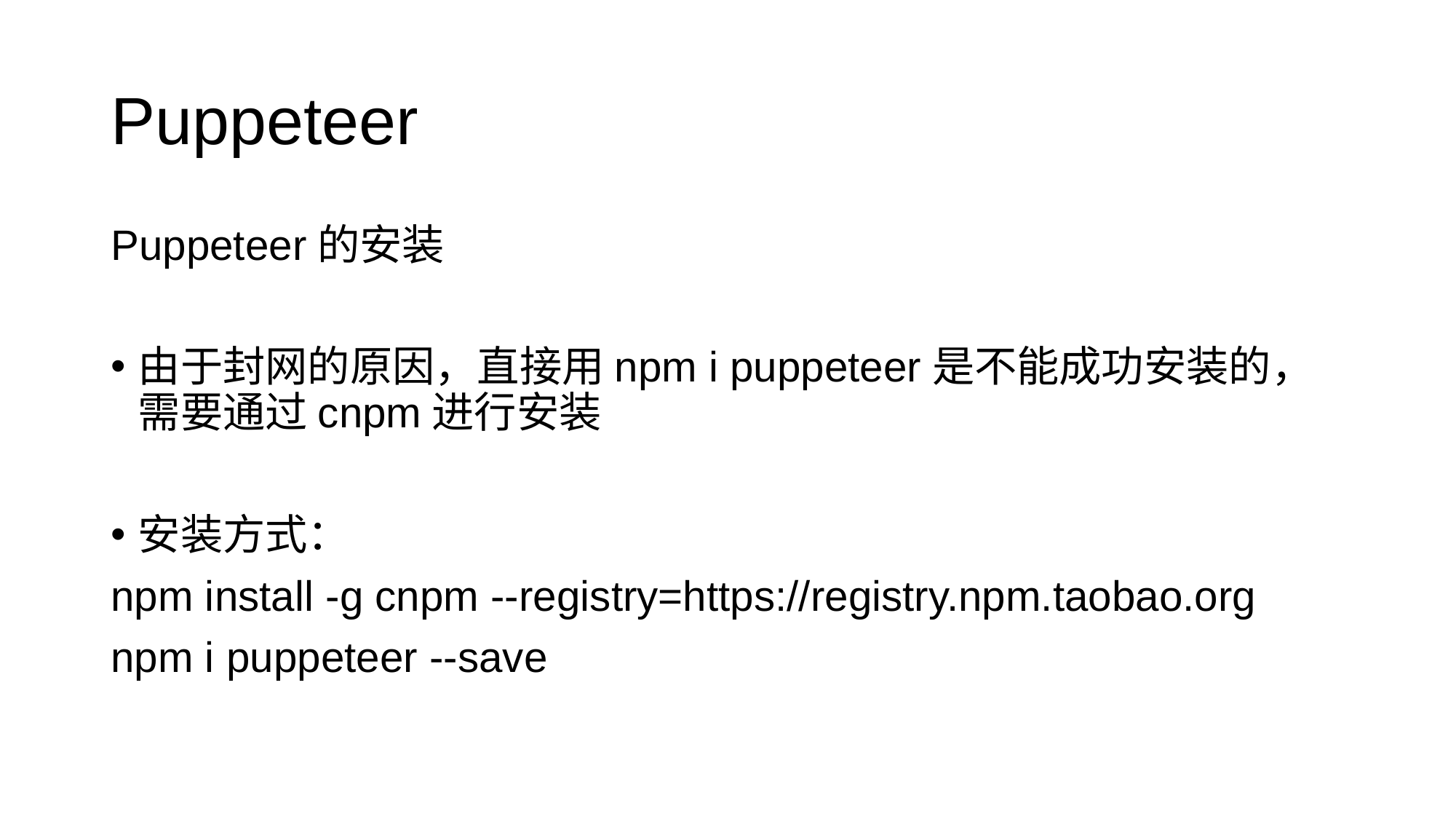

# Puppeteer
Puppeteer的安装

由于封网的原因，直接用npm i puppeteer是不能成功安装的，需要通过cnpm进行安装

安装方式：
npm install -g cnpm --registry=https://registry.npm.taobao.org
npm i puppeteer --save